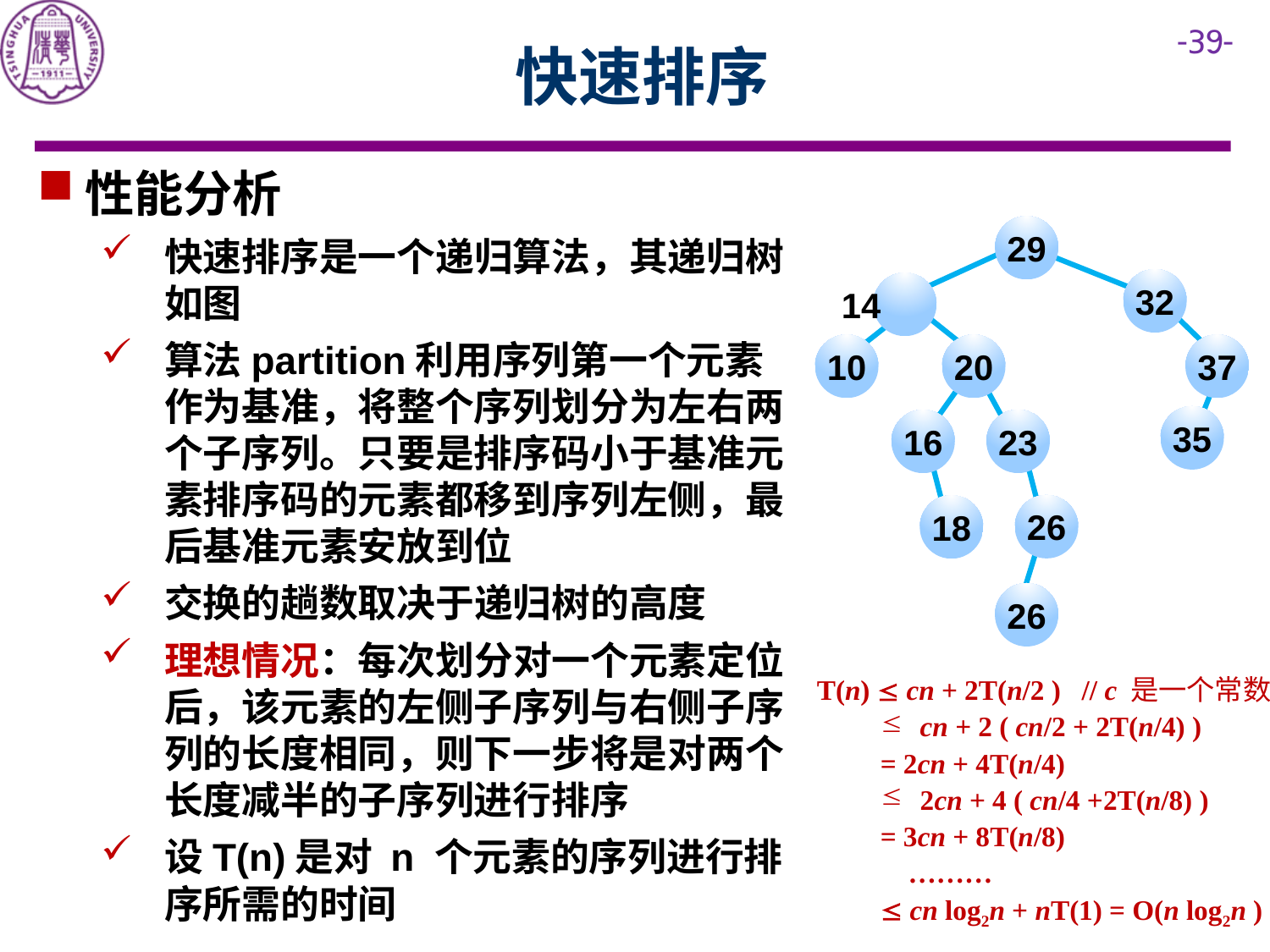

# 快速排序
性能分析
快速排序是一个递归算法，其递归树如图
算法partition利用序列第一个元素作为基准，将整个序列划分为左右两个子序列。只要是排序码小于基准元素排序码的元素都移到序列左侧，最后基准元素安放到位
交换的趟数取决于递归树的高度
理想情况：每次划分对一个元素定位后，该元素的左侧子序列与右侧子序列的长度相同，则下一步将是对两个长度减半的子序列进行排序
设T(n)是对 n 个元素的序列进行排序所需的时间
29

32
14

10
20
37

35
23
16

26
18

26
T(n) ≤ cn + 2T(n/2 )   // c 是一个常数
cn + 2 ( cn/2 + 2T(n/4) )
= 2cn + 4T(n/4)
2cn + 4 ( cn/4 +2T(n/8) )
= 3cn + 8T(n/8)
    ………
≤ cn log2n + nT(1) = O(n log2n )